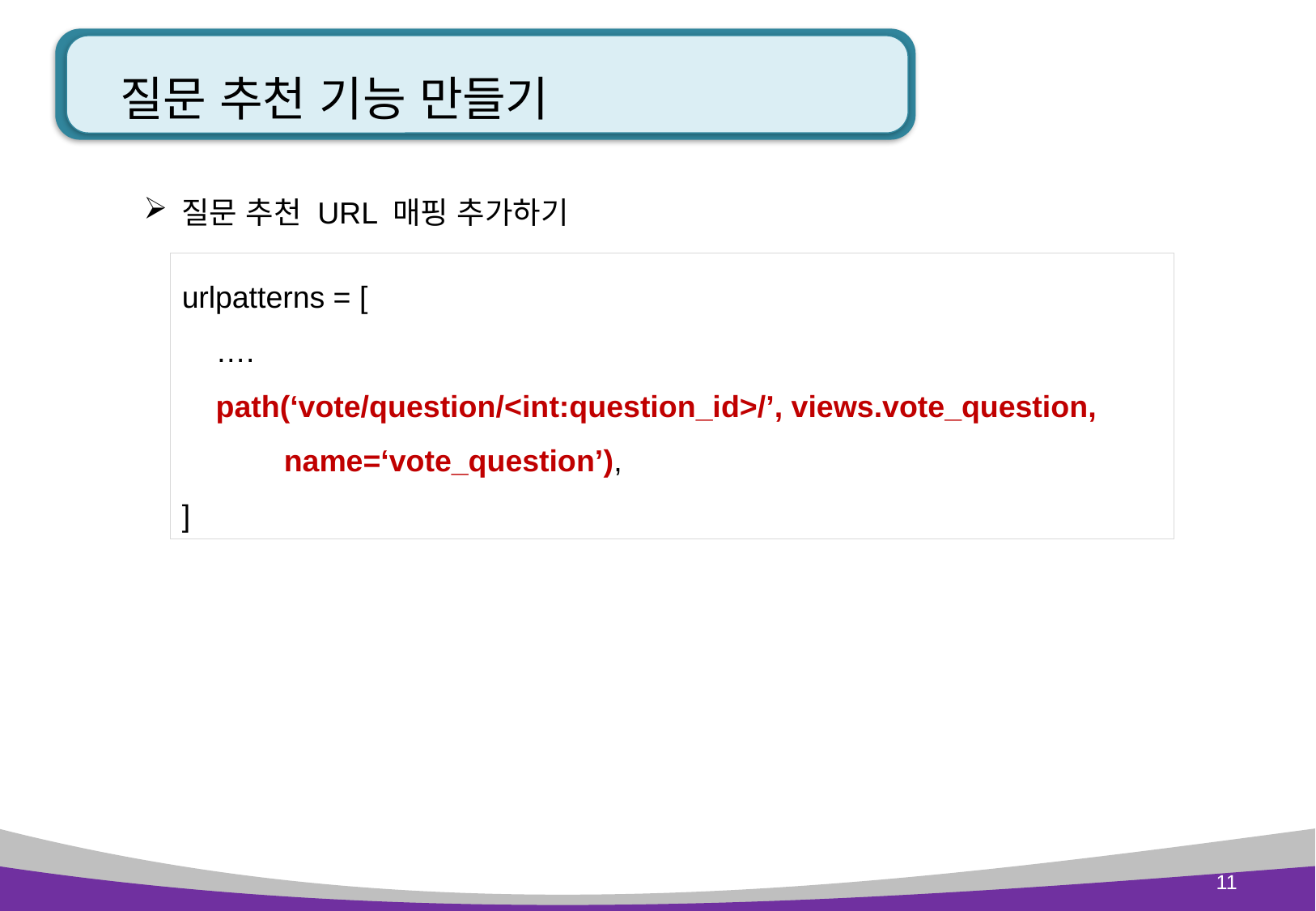

# 질문 추천 기능 만들기
질문 추천 URL 매핑 추가하기
urlpatterns = [
    ….
    path(‘vote/question/<int:question_id>/’, views.vote_question,
            name=‘vote_question’),
]
11